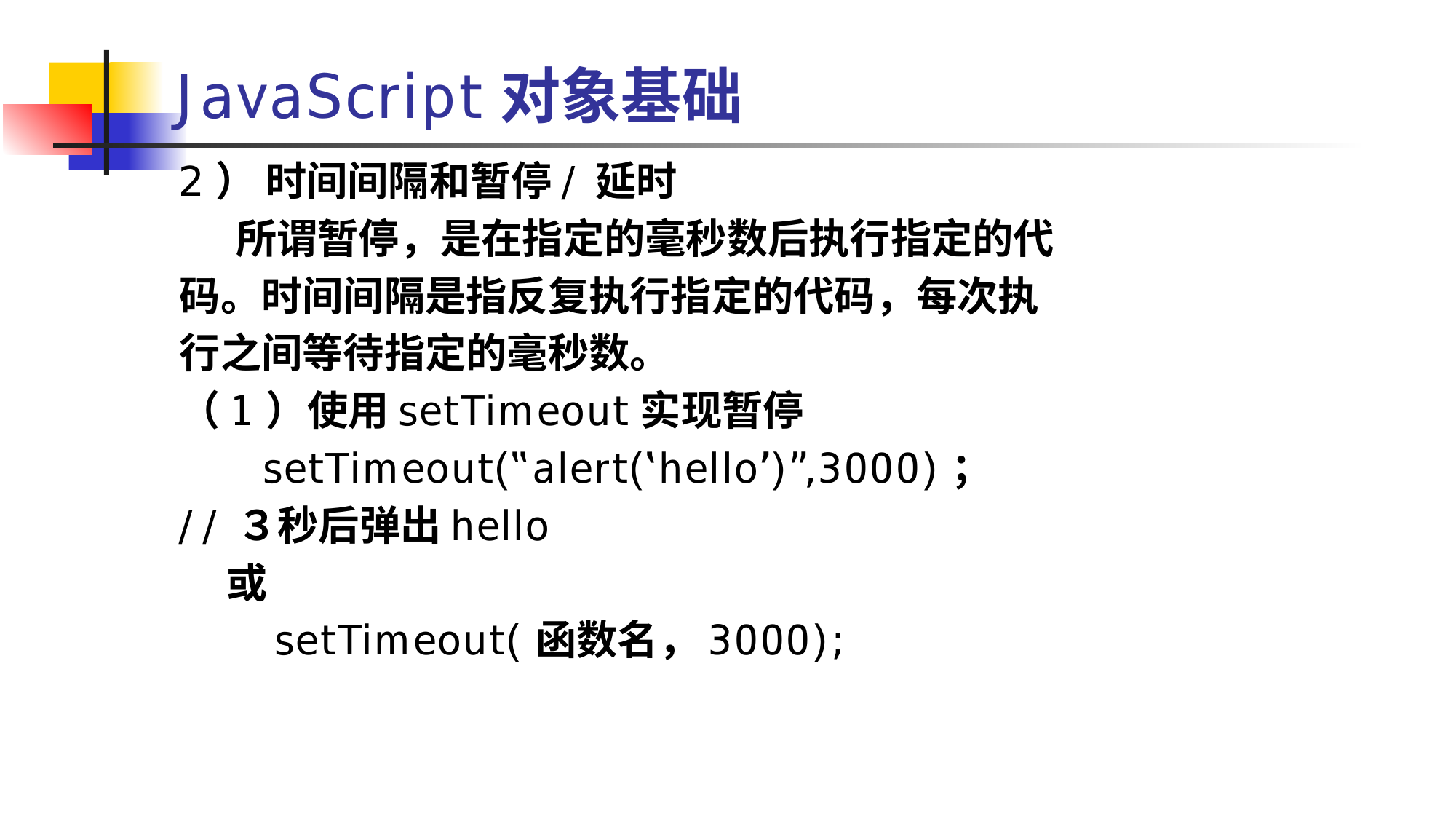

JavaScript对象基础
2） 时间间隔和暂停/延时
     所谓暂停，是在指定的毫秒数后执行指定的代
码。时间间隔是指反复执行指定的代码，每次执
行之间等待指定的毫秒数。
（1）使用setTimeout实现暂停
       setTimeout(“alert(‘hello’)”,3000)；
//３秒后弹出hello
    或
        setTimeout(函数名，3000);